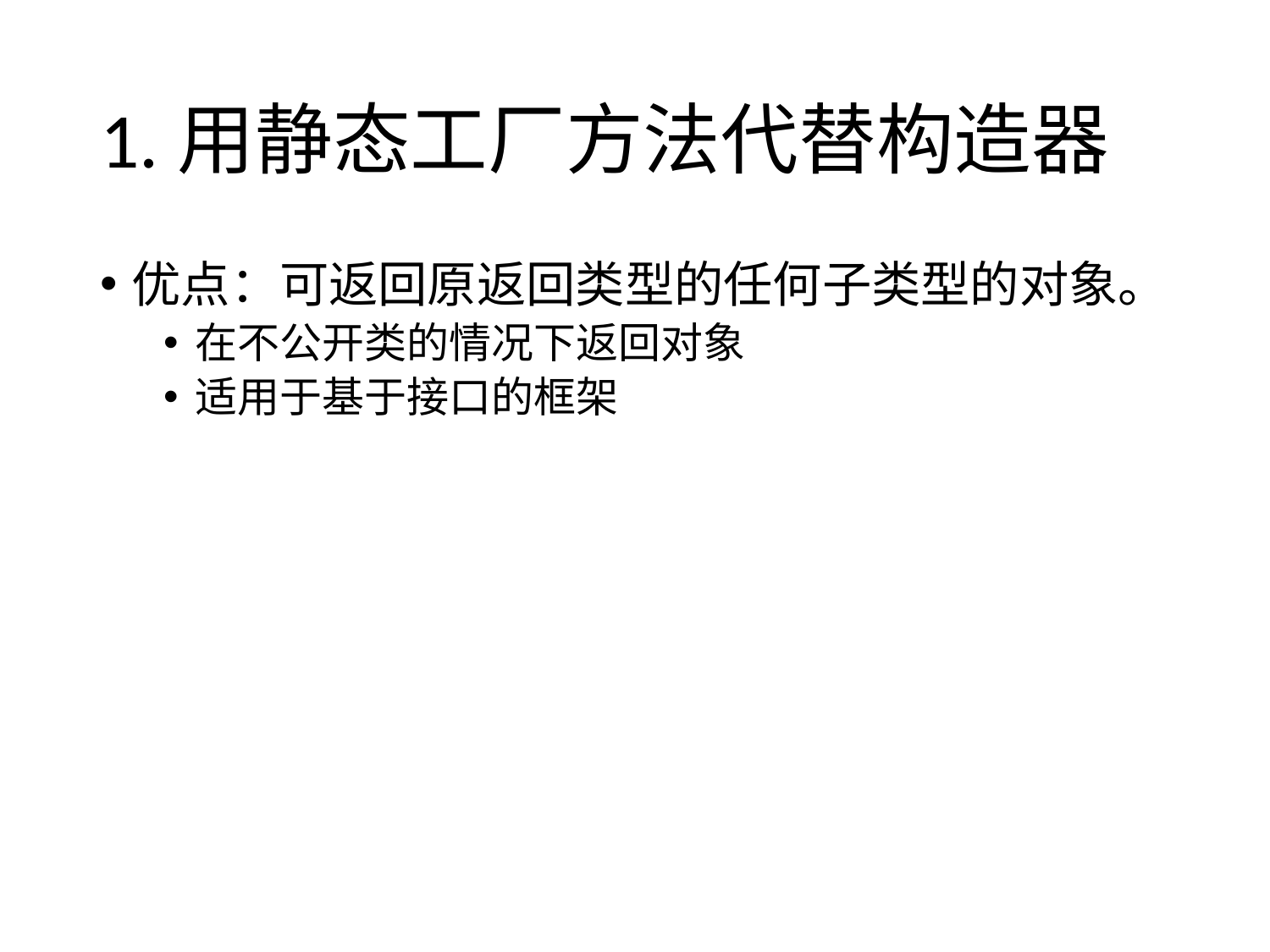

# 1.用静态工厂方法代替构造器
优点：可返回原返回类型的任何子类型的对象。
在不公开类的情况下返回对象
适用于基于接口的框架